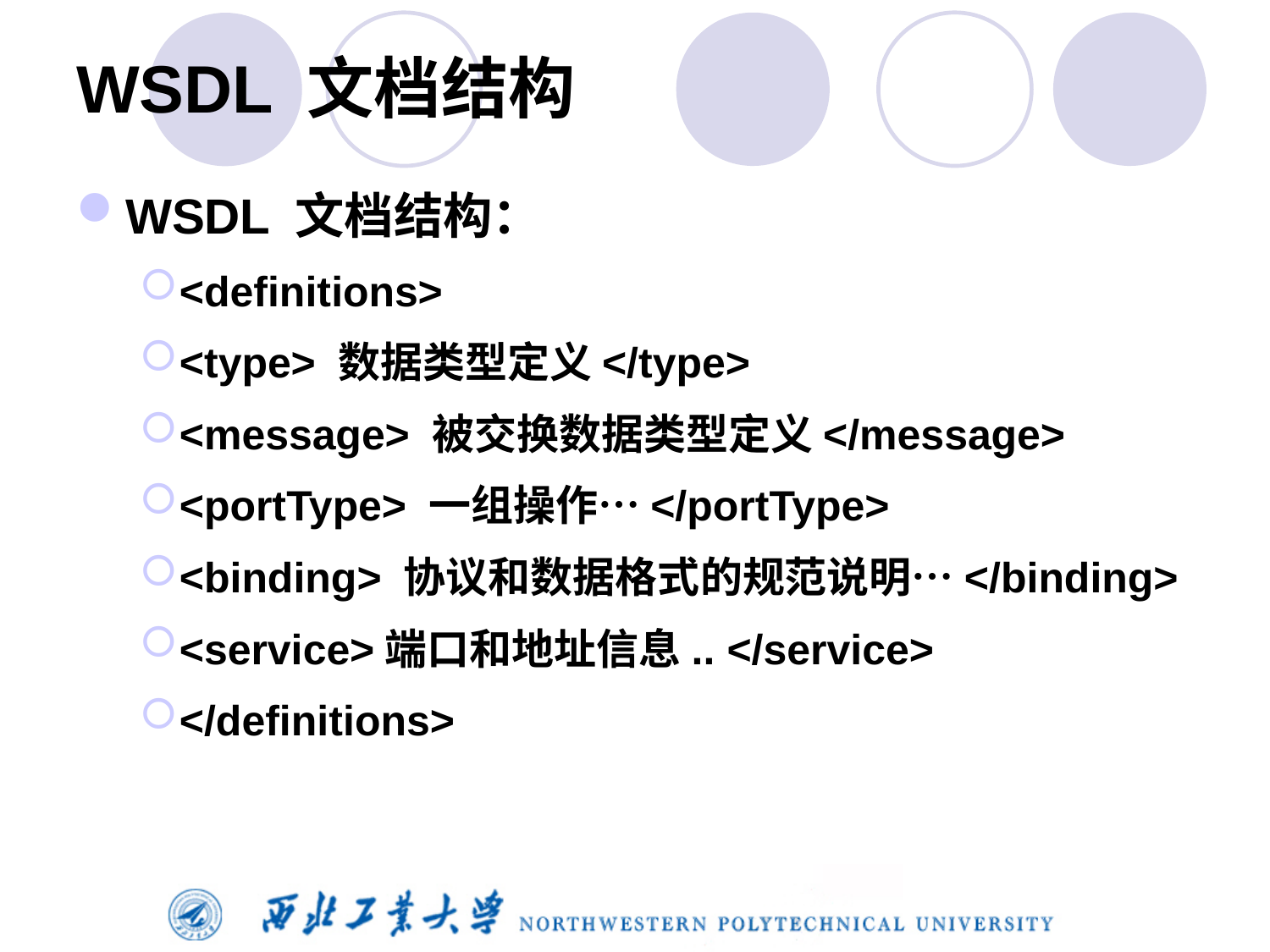

# WSDL 文档结构
WSDL 文档结构：
<definitions>
<type> 数据类型定义</type>
<message> 被交换数据类型定义</message>
<portType> 一组操作…</portType>
<binding> 协议和数据格式的规范说明…</binding>
<service>端口和地址信息.. </service>
</definitions>